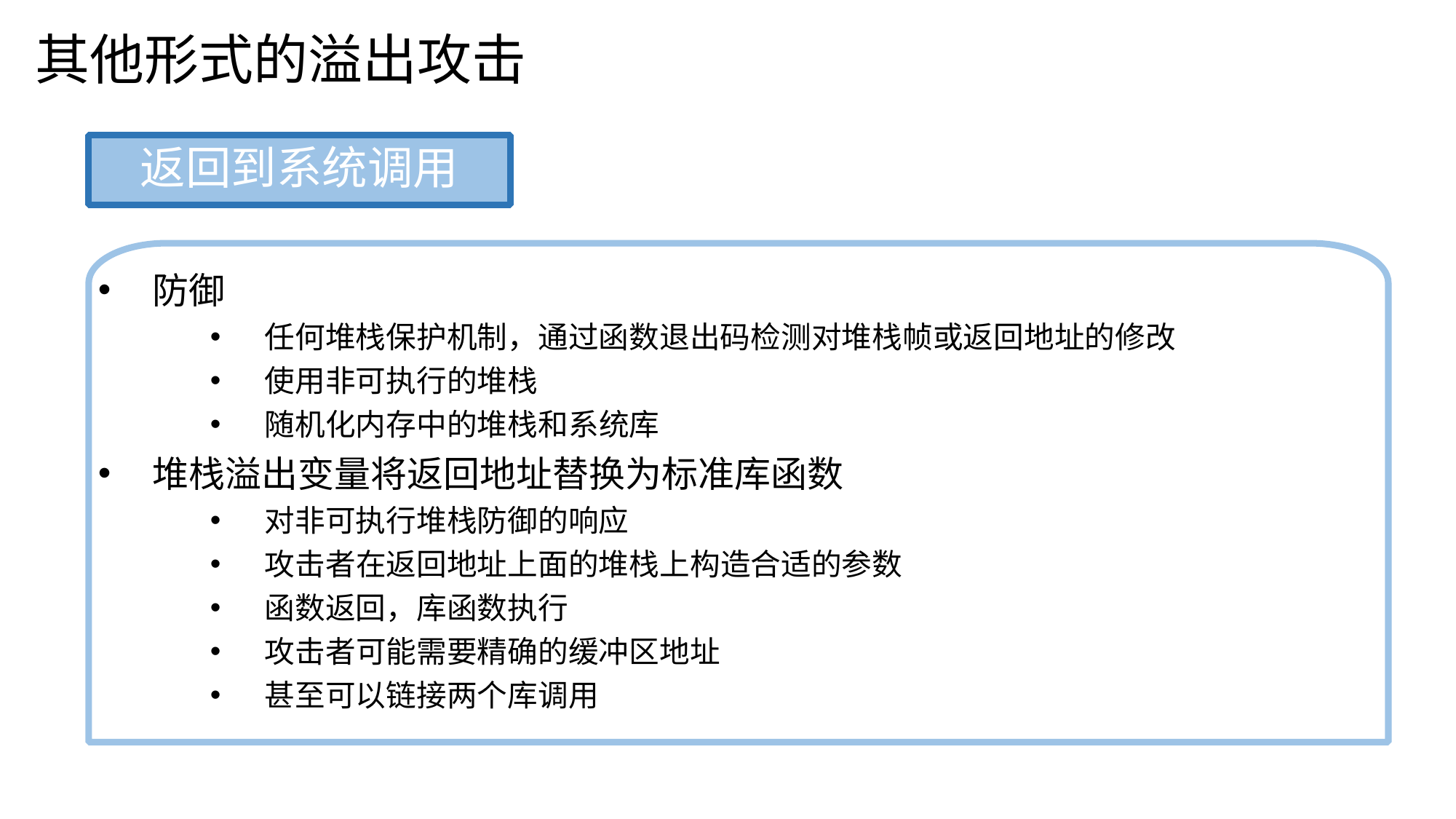

其他形式的溢出攻击

返回到系统调用
防御
任何堆栈保护机制，通过函数退出码检测对堆栈帧或返回地址的修改
使用非可执行的堆栈
随机化内存中的堆栈和系统库
堆栈溢出变量将返回地址替换为标准库函数
对非可执行堆栈防御的响应
攻击者在返回地址上面的堆栈上构造合适的参数
函数返回，库函数执行
攻击者可能需要精确的缓冲区地址
甚至可以链接两个库调用